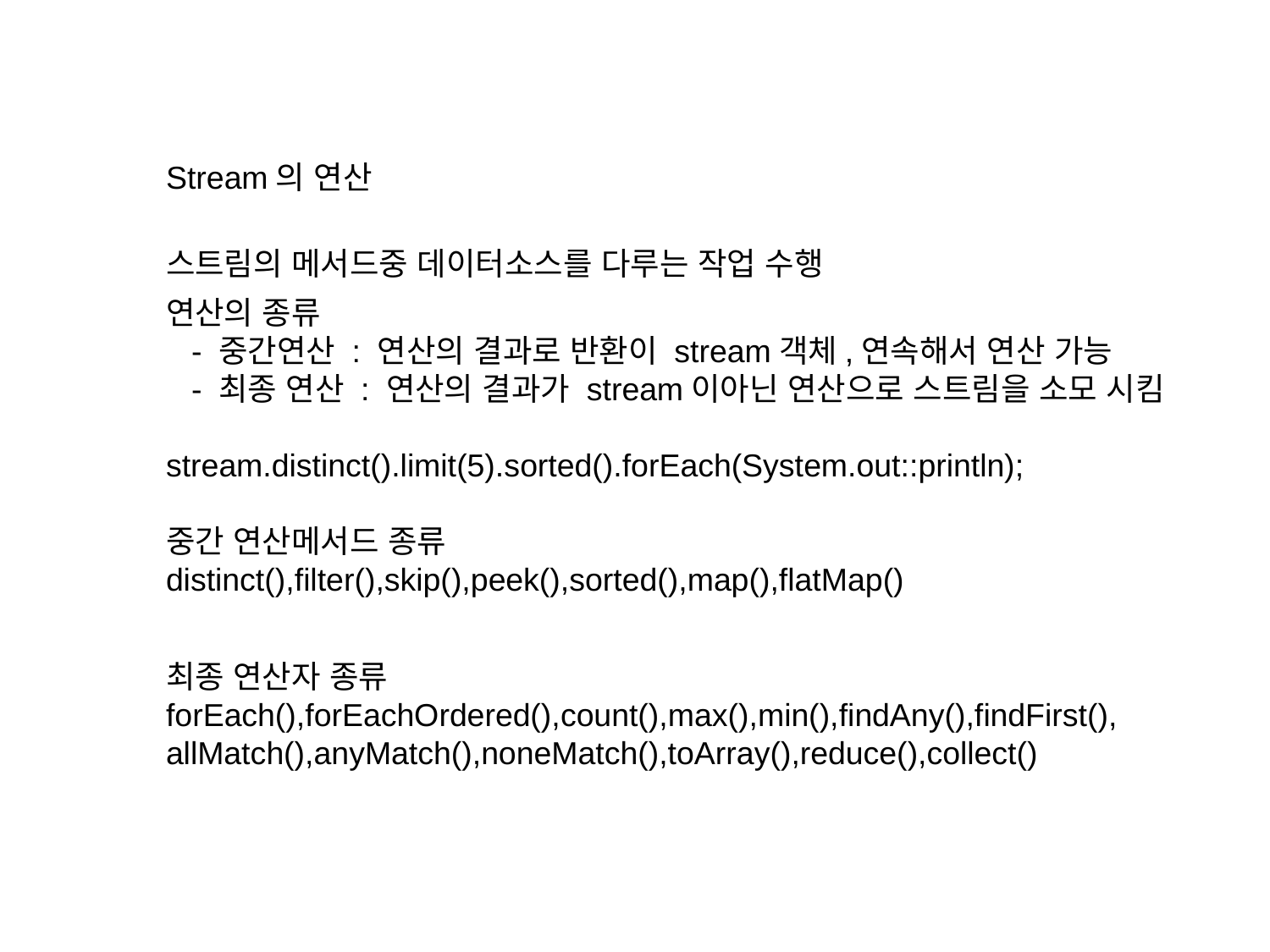

Stream의 연산
스트림의 메서드중 데이터소스를 다루는 작업 수행
연산의 종류
  - 중간연산 : 연산의 결과로 반환이 stream객체,연속해서 연산 가능
  - 최종 연산 : 연산의 결과가 stream이아닌 연산으로 스트림을 소모 시킴
stream.distinct().limit(5).sorted().forEach(System.out::println);
중간 연산메서드 종류
distinct(),filter(),skip(),peek(),sorted(),map(),flatMap()

최종 연산자 종류
forEach(),forEachOrdered(),count(),max(),min(),findAny(),findFirst(),
allMatch(),anyMatch(),noneMatch(),toArray(),reduce(),collect()